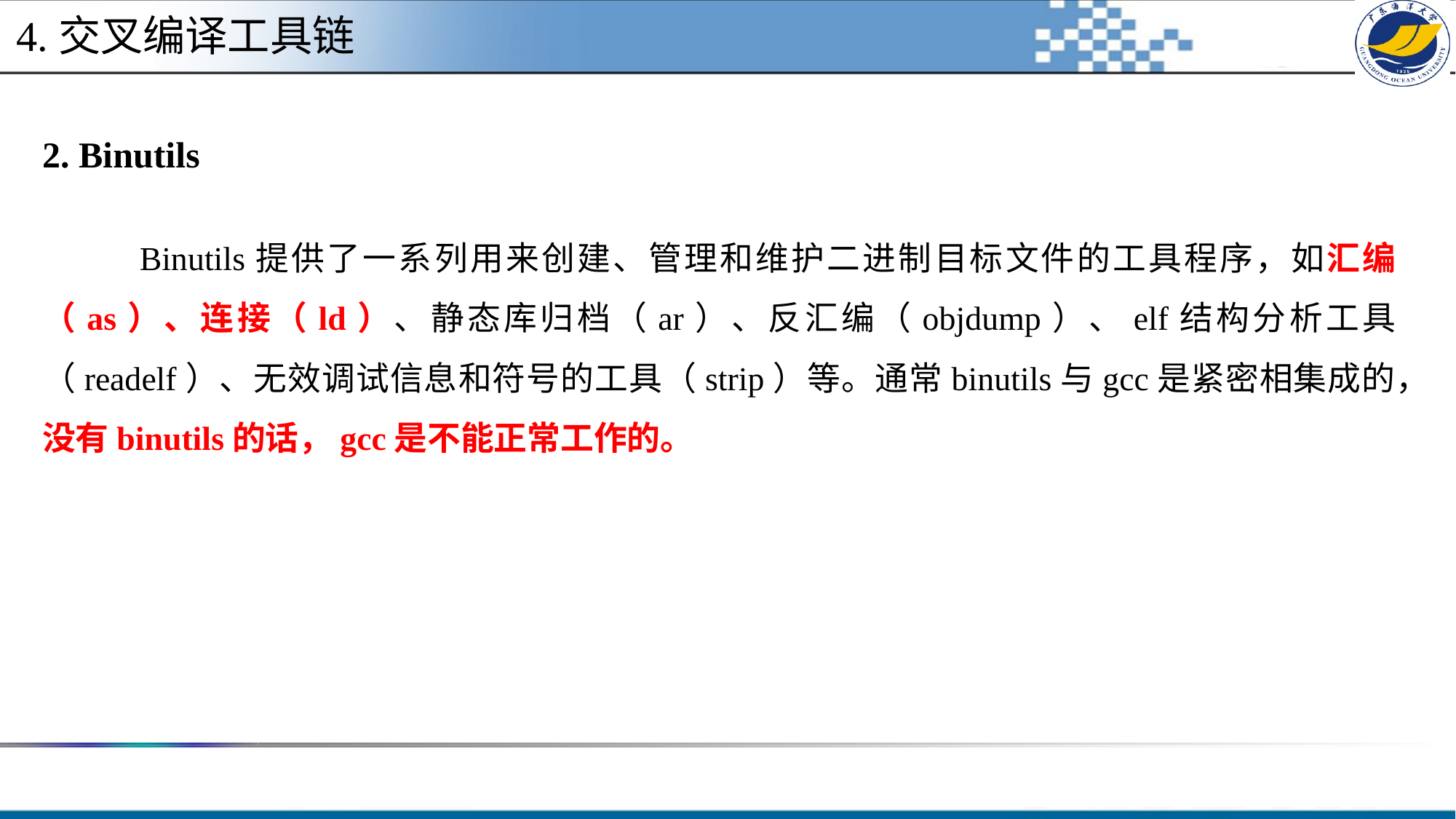

4.交叉编译工具链

2. Binutils
         Binutils提供了一系列用来创建、管理和维护二进制目标文件的工具程序，如汇编（as）、连接（ld）、静态库归档（ar）、反汇编（objdump）、elf结构分析工具（readelf）、无效调试信息和符号的工具（strip）等。通常binutils与gcc是紧密相集成的，没有binutils的话，gcc是不能正常工作的。